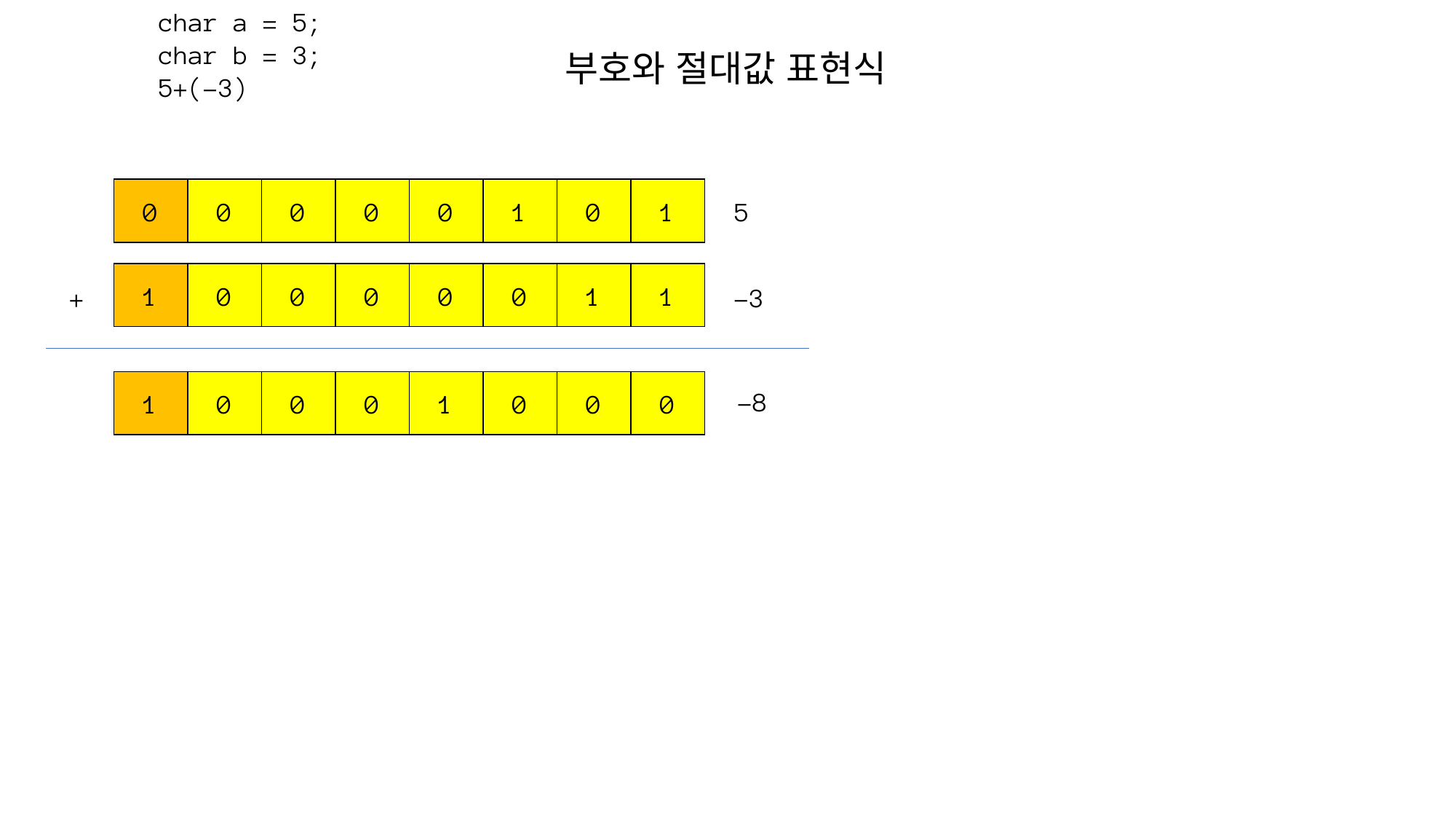

char a = 5;
char b = 3;
5+(-3)
부호와 절대값 표현식
0
0
0
0
0
1
0
1
5
1
0
0
0
0
0
1
1
+
-3
1
0
0
0
1
0
0
0
-8